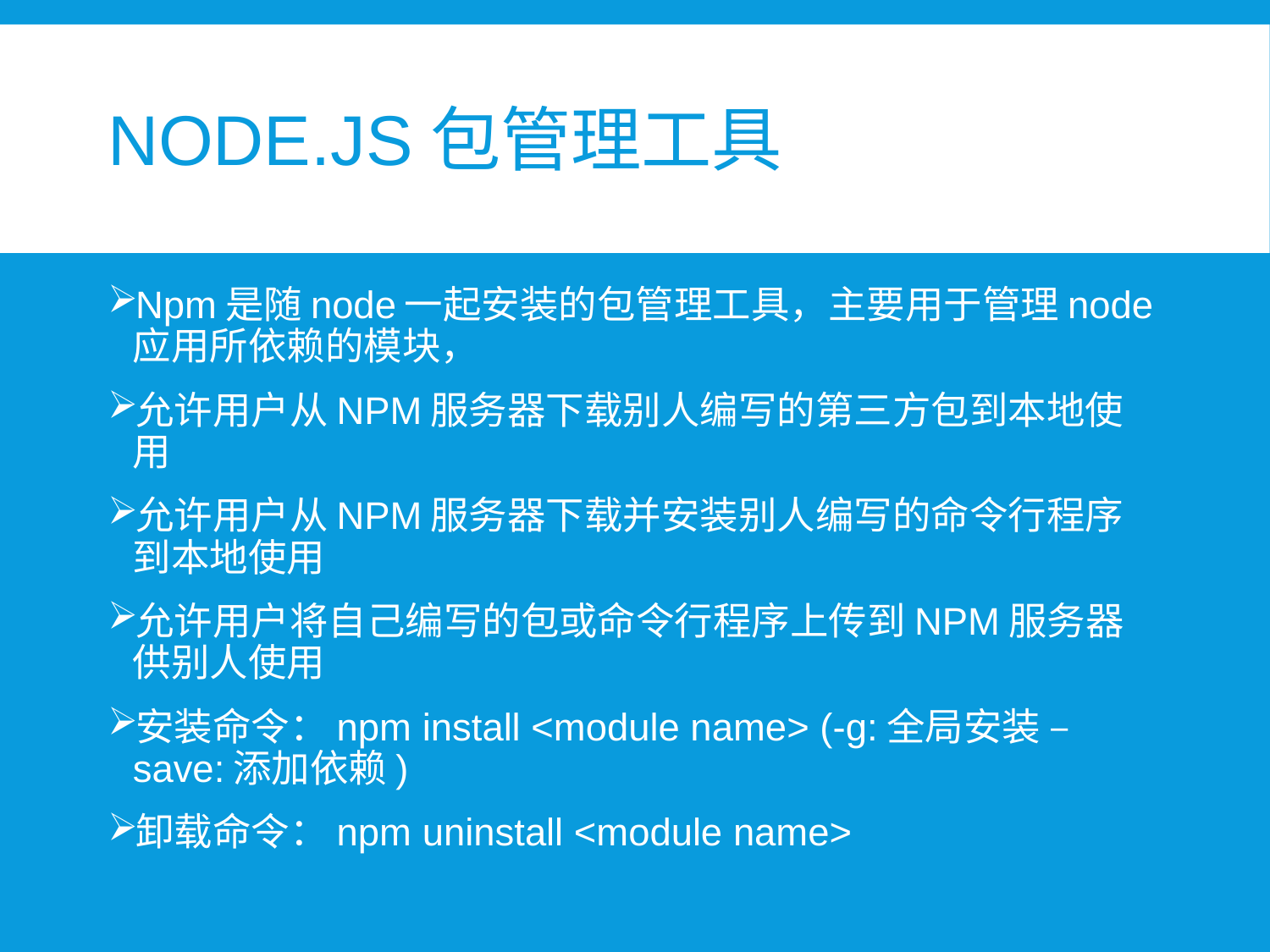

# Node.js包管理工具
Npm是随node一起安装的包管理工具，主要用于管理node应用所依赖的模块，
允许用户从NPM服务器下载别人编写的第三方包到本地使用
允许用户从NPM服务器下载并安装别人编写的命令行程序到本地使用
允许用户将自己编写的包或命令行程序上传到NPM服务器供别人使用
安装命令：npm install <module name> (-g:全局安装 –save:添加依赖)
卸载命令：npm uninstall <module name>